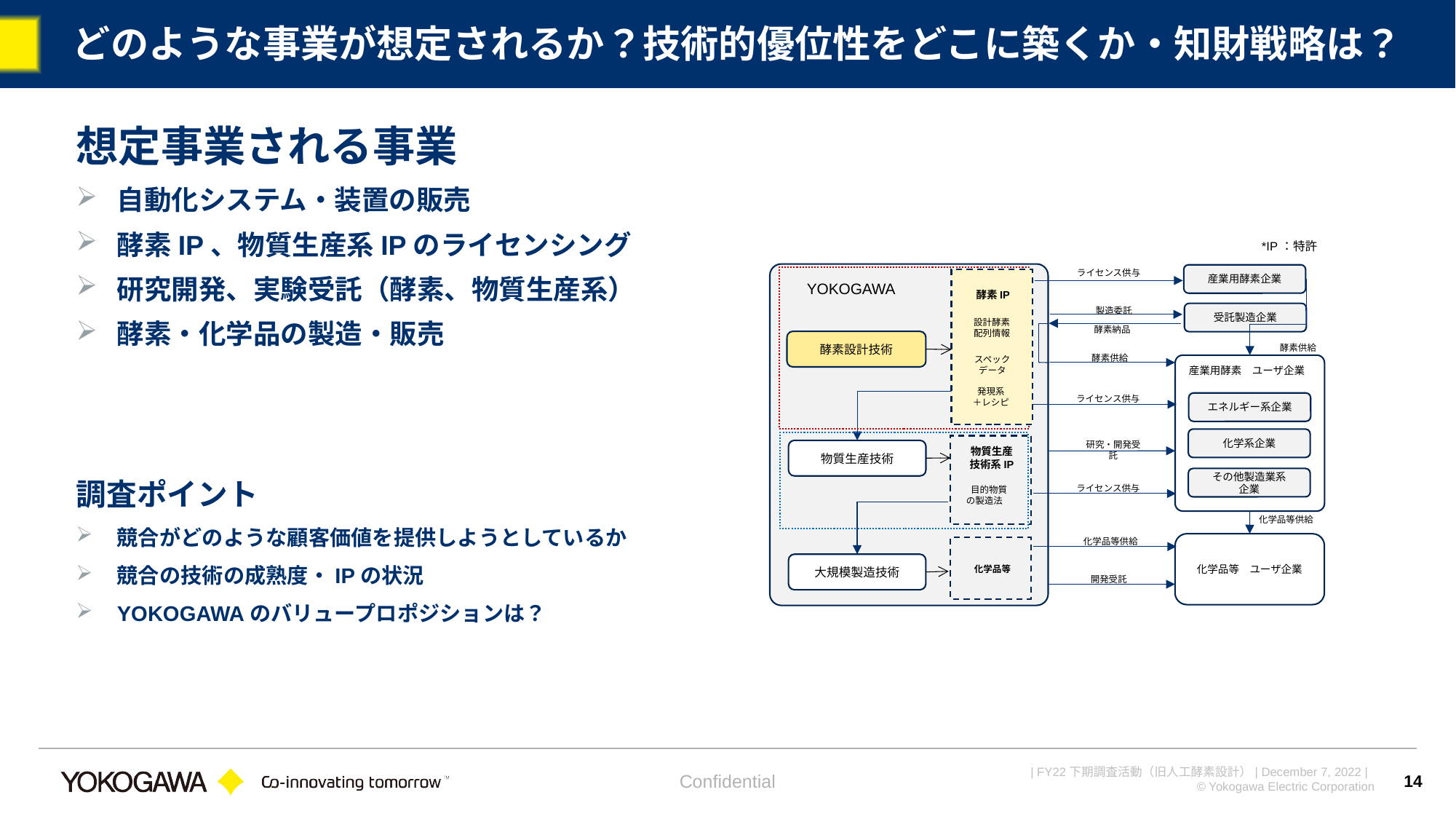

# どのような事業が想定されるか？技術的優位性をどこに築くか・知財戦略は？
想定事業される事業
自動化システム・装置の販売
酵素IP、物質生産系IPのライセンシング
研究開発、実験受託（酵素、物質生産系）
酵素・化学品の製造・販売

調査ポイント
競合がどのような顧客価値を提供しようとしているか
競合の技術の成熟度・IPの状況
YOKOGAWAのバリュープロポジションは？
*IP：特許
ライセンス供与

産業用酵素企業

YOKOGAWA
酵素IP
製造委託
受託製造企業
設計酵素
配列情報
酵素納品
酵素設計技術
酵素供給
酵素供給
スペック
データ

産業用酵素　ユーザ企業
発現系
＋レシピ
ライセンス供与
エネルギー系企業
化学系企業

研究・開発受託

物質生産
技術系IP
物質生産技術
その他製造業系
企業
ライセンス供与
目的物質
の製造法
化学品等供給
化学品等供給
化学品等　ユーザ企業

大規模製造技術
化学品等
開発受託
Confidential
14